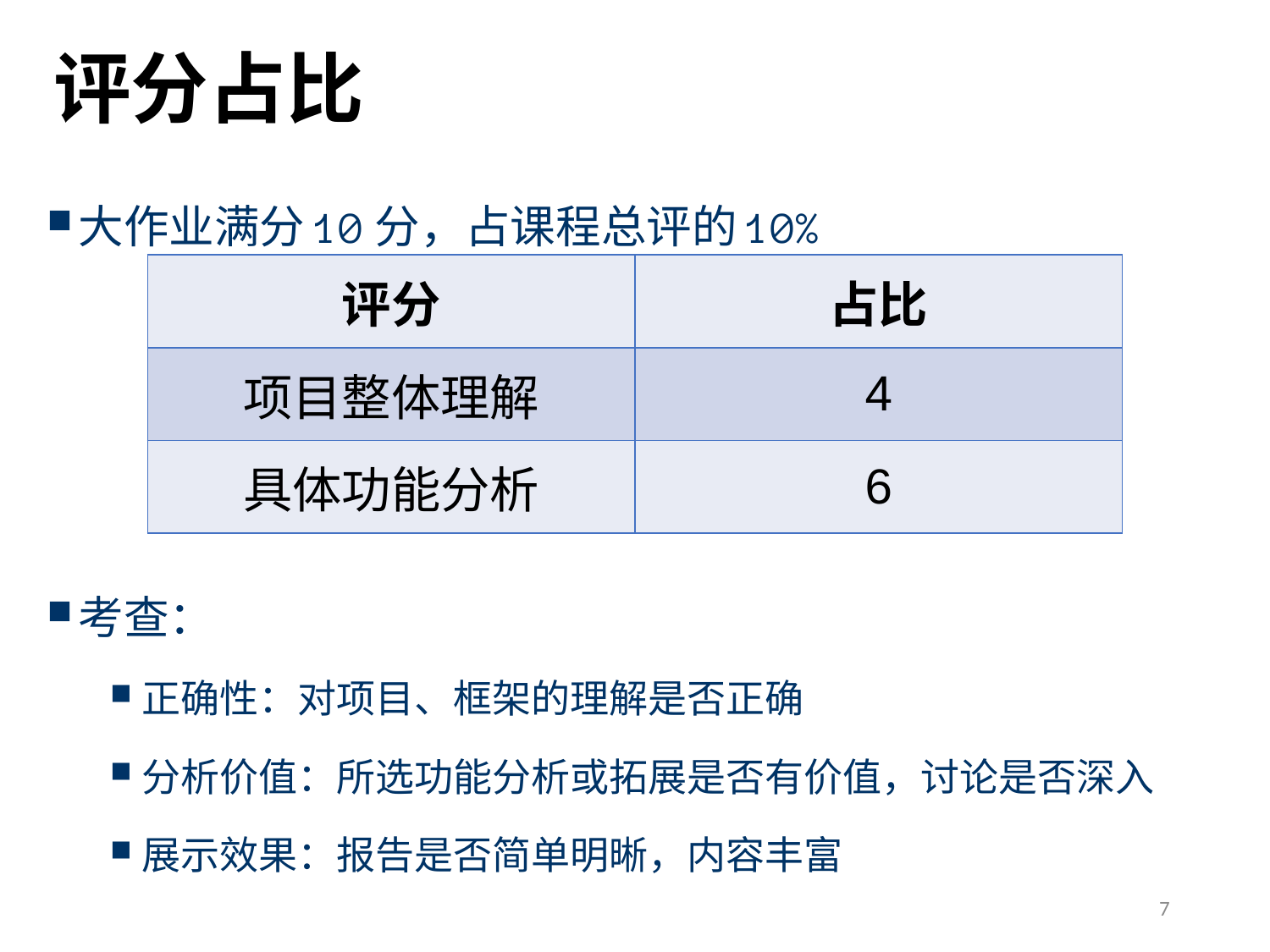

# 评分占比
大作业满分10分，占课程总评的10%

考查：
正确性：对项目、框架的理解是否正确
分析价值：所选功能分析或拓展是否有价值，讨论是否深入
展示效果：报告是否简单明晰，内容丰富

| 评分 | 占比 |
| --- | --- |
| 项目整体理解 | 4 |
| 具体功能分析 | 6 |
7